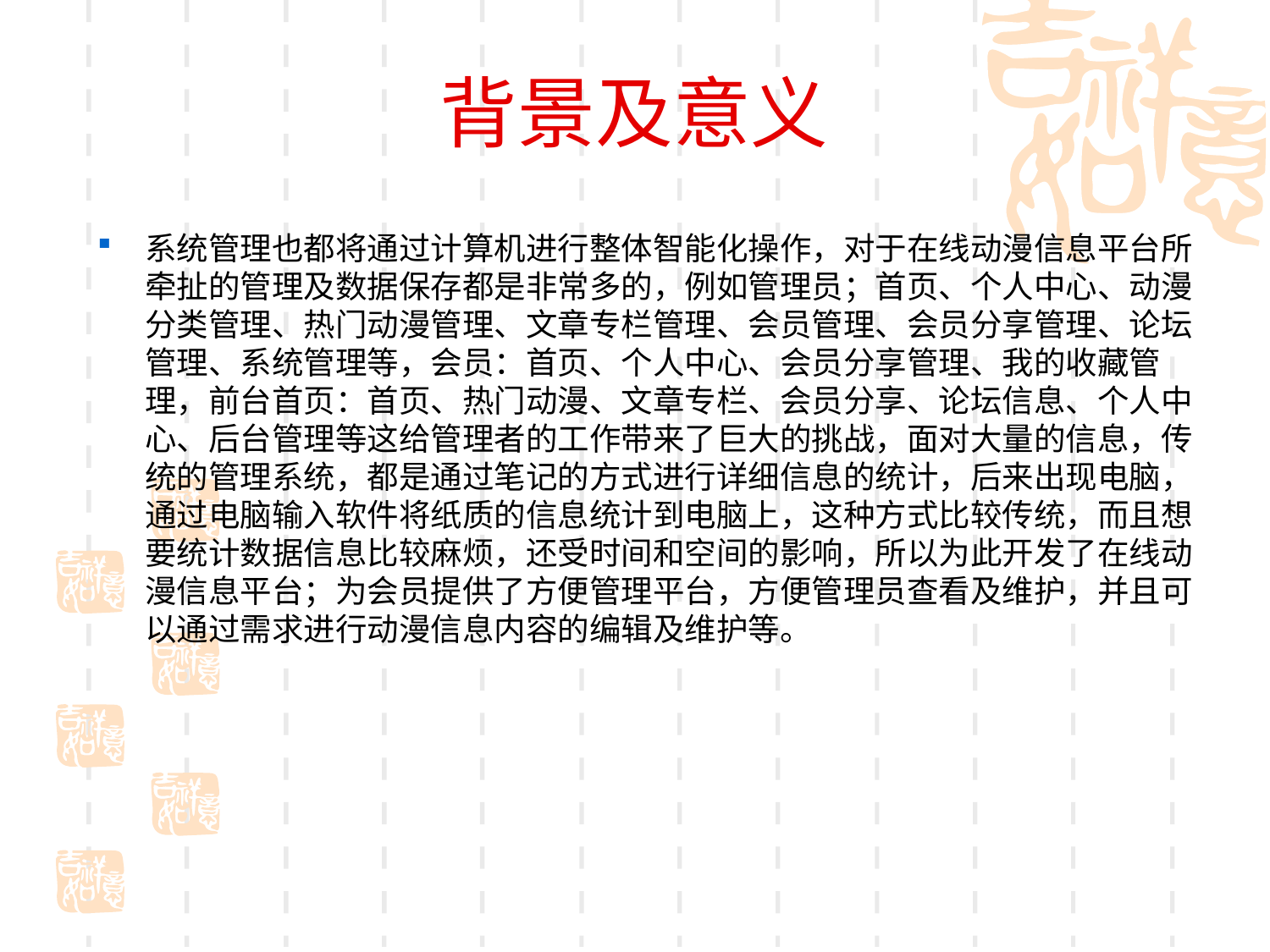

# 背景及意义
系统管理也都将通过计算机进行整体智能化操作，对于在线动漫信息平台所牵扯的管理及数据保存都是非常多的，例如管理员；首页、个人中心、动漫分类管理、热门动漫管理、文章专栏管理、会员管理、会员分享管理、论坛管理、系统管理等，会员：首页、个人中心、会员分享管理、我的收藏管理，前台首页：首页、热门动漫、文章专栏、会员分享、论坛信息、个人中心、后台管理等这给管理者的工作带来了巨大的挑战，面对大量的信息，传统的管理系统，都是通过笔记的方式进行详细信息的统计，后来出现电脑，通过电脑输入软件将纸质的信息统计到电脑上，这种方式比较传统，而且想要统计数据信息比较麻烦，还受时间和空间的影响，所以为此开发了在线动漫信息平台；为会员提供了方便管理平台，方便管理员查看及维护，并且可以通过需求进行动漫信息内容的编辑及维护等。